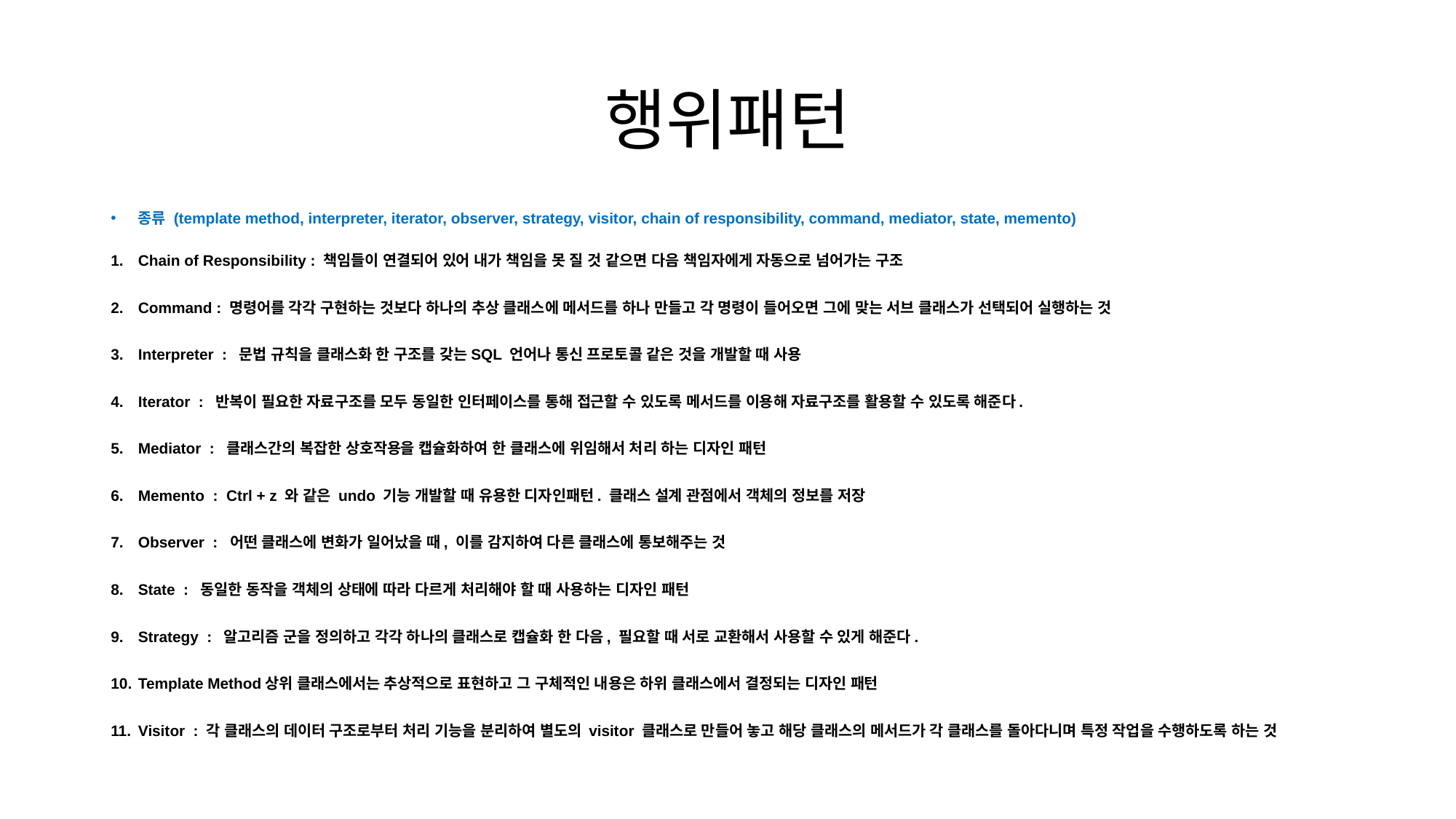

# 행위패턴
종류 (template method, interpreter, iterator, observer, strategy, visitor, chain of responsibility, command, mediator, state, memento)
Chain of Responsibility : 책임들이 연결되어 있어 내가 책임을 못 질 것 같으면 다음 책임자에게 자동으로 넘어가는 구조
Command : 명령어를 각각 구현하는 것보다 하나의 추상 클래스에 메서드를 하나 만들고 각 명령이 들어오면 그에 맞는 서브 클래스가 선택되어 실행하는 것
Interpreter  :  문법 규칙을 클래스화 한 구조를 갖는SQL 언어나 통신 프로토콜 같은 것을 개발할 때 사용
Iterator  :  반복이 필요한 자료구조를 모두 동일한 인터페이스를 통해 접근할 수 있도록 메서드를 이용해 자료구조를 활용할 수 있도록 해준다.
Mediator  :  클래스간의 복잡한 상호작용을 캡슐화하여 한 클래스에 위임해서 처리 하는 디자인 패턴
Memento  :  Ctrl + z 와 같은 undo 기능 개발할 때 유용한 디자인패턴. 클래스 설계 관점에서 객체의 정보를 저장
Observer  :  어떤 클래스에 변화가 일어났을 때, 이를 감지하여 다른 클래스에 통보해주는 것
State  :  동일한 동작을 객체의 상태에 따라 다르게 처리해야 할 때 사용하는 디자인 패턴
Strategy  :  알고리즘 군을 정의하고 각각 하나의 클래스로 캡슐화 한 다음, 필요할 때 서로 교환해서 사용할 수 있게 해준다.
Template Method상위 클래스에서는 추상적으로 표현하고 그 구체적인 내용은 하위 클래스에서 결정되는 디자인 패턴
Visitor  : 각 클래스의 데이터 구조로부터 처리 기능을 분리하여 별도의 visitor 클래스로 만들어 놓고 해당 클래스의 메서드가 각 클래스를 돌아다니며 특정 작업을 수행하도록 하는 것